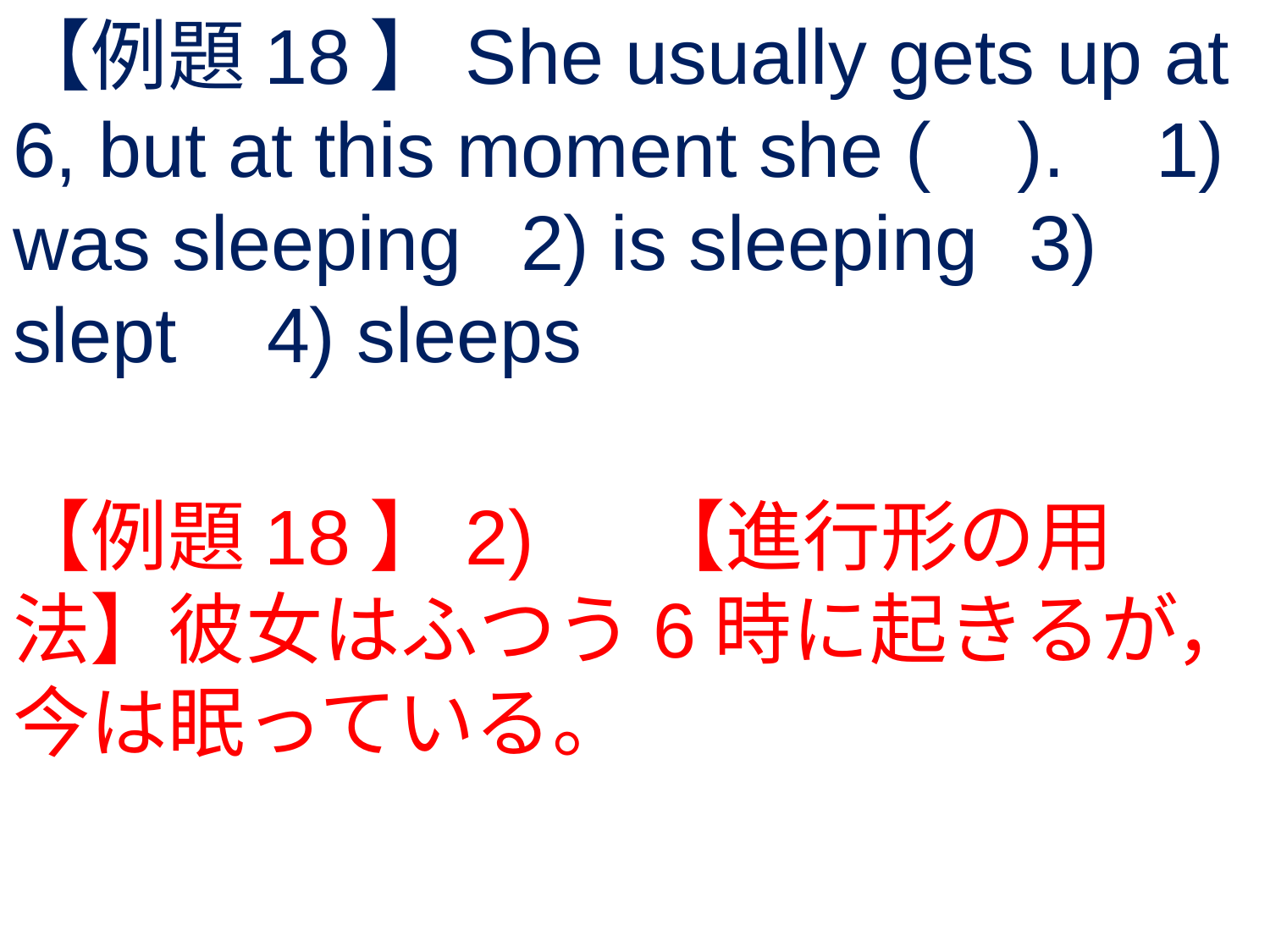

# 【例題18】She usually gets up at 6, but at this moment she (    ).	1) was sleeping	2) is sleeping	3) slept	4) sleeps
【例題18】2) 	【進行形の用法】彼女はふつう6時に起きるが，今は眠っている。